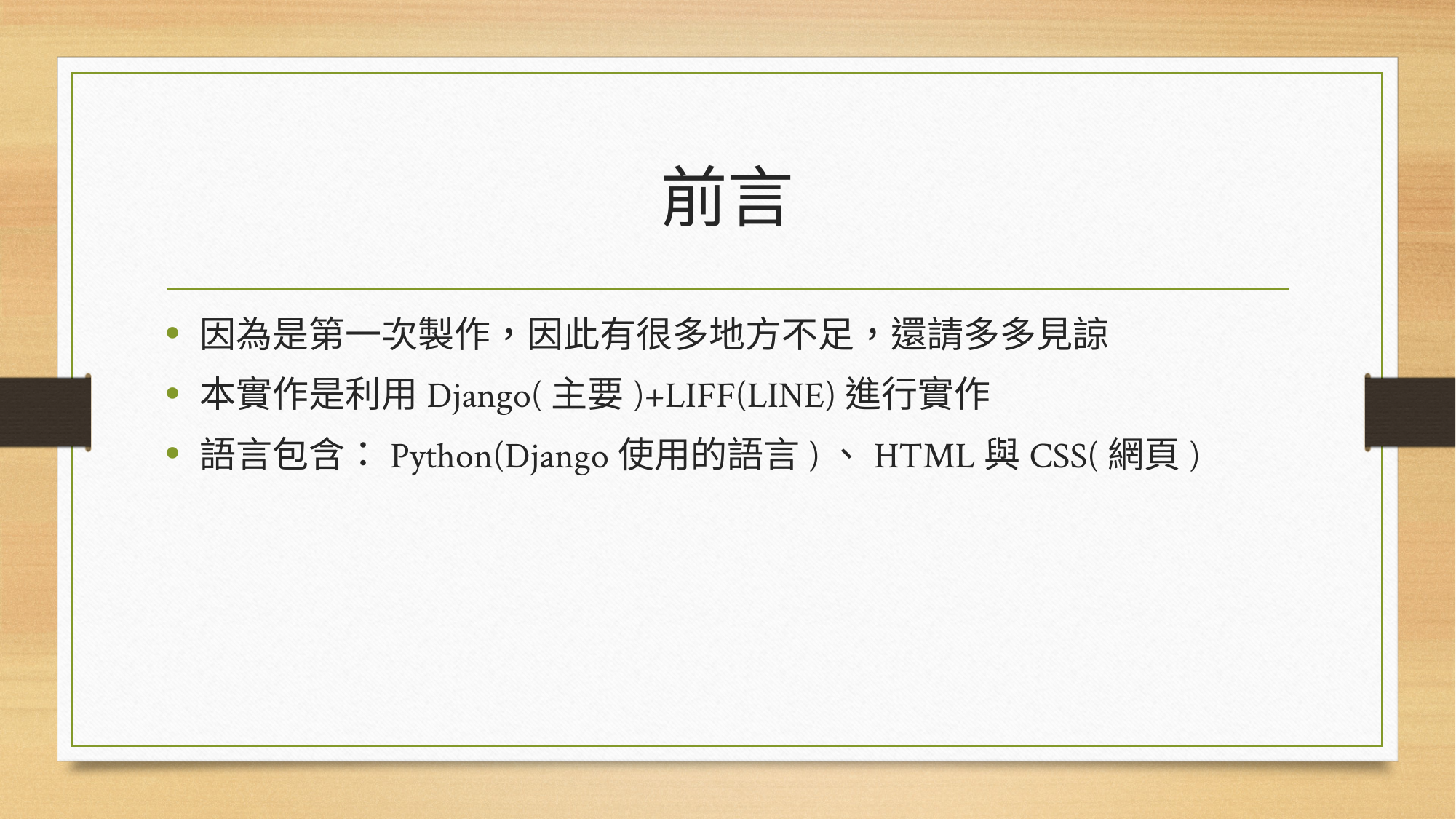

# 前言
因為是第一次製作，因此有很多地方不足，還請多多見諒
本實作是利用Django(主要)+LIFF(LINE)進行實作
語言包含：Python(Django使用的語言)、HTML與CSS(網頁)